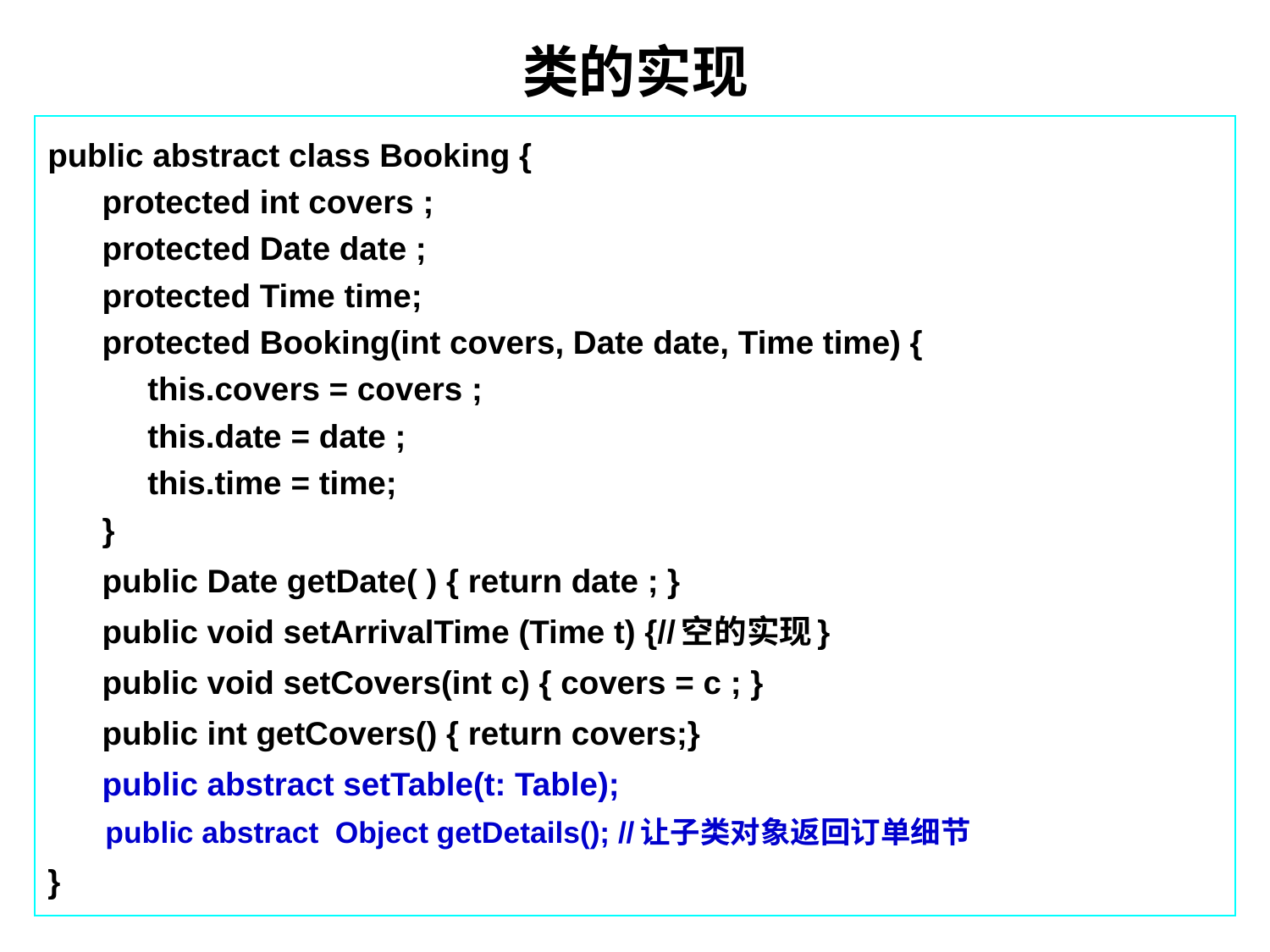

# 类的实现
public abstract class Booking {
      protected int covers ;
      protected Date date ;
      protected Time time;
      protected Booking(int covers, Date date, Time time) {
           this.covers = covers ;
           this.date = date ;
           this.time = time;
      }
      public Date getDate( ) { return date ; }
      public void setArrivalTime (Time t) {//空的实现}
      public void setCovers(int c) { covers = c ; }
      public int getCovers() { return covers;}
      public abstract setTable(t: Table);
       public abstract  Object getDetails(); //让子类对象返回订单细节
}